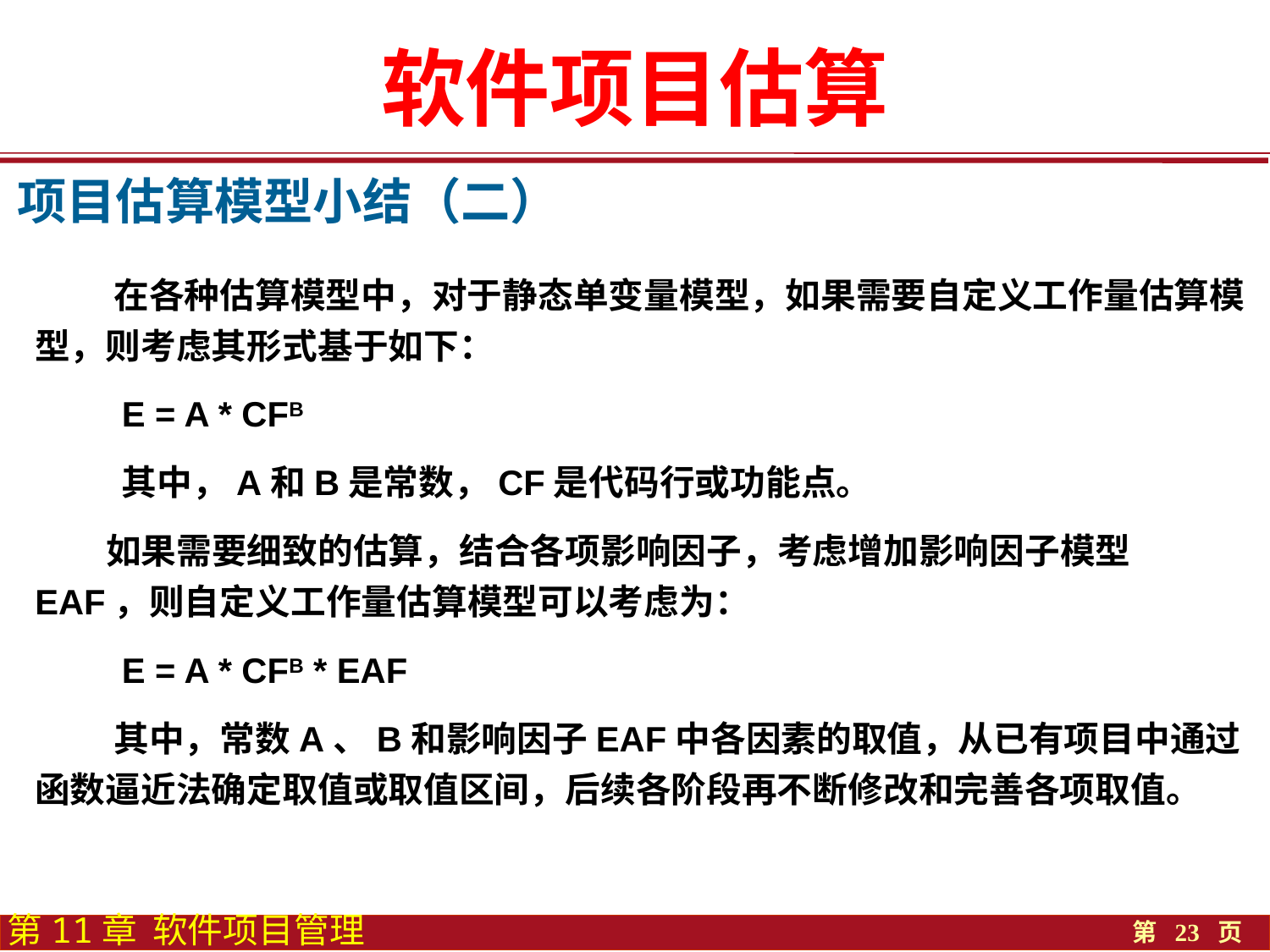

软件项目估算
项目估算模型小结（二）
    在各种估算模型中，对于静态单变量模型，如果需要自定义工作量估算模型，则考虑其形式基于如下：
     E = A * CFB
     其中，A和B是常数，CF是代码行或功能点。
   如果需要细致的估算，结合各项影响因子，考虑增加影响因子模型EAF，则自定义工作量估算模型可以考虑为：
     E = A * CFB * EAF
    其中，常数A、B和影响因子EAF中各因素的取值，从已有项目中通过函数逼近法确定取值或取值区间，后续各阶段再不断修改和完善各项取值。